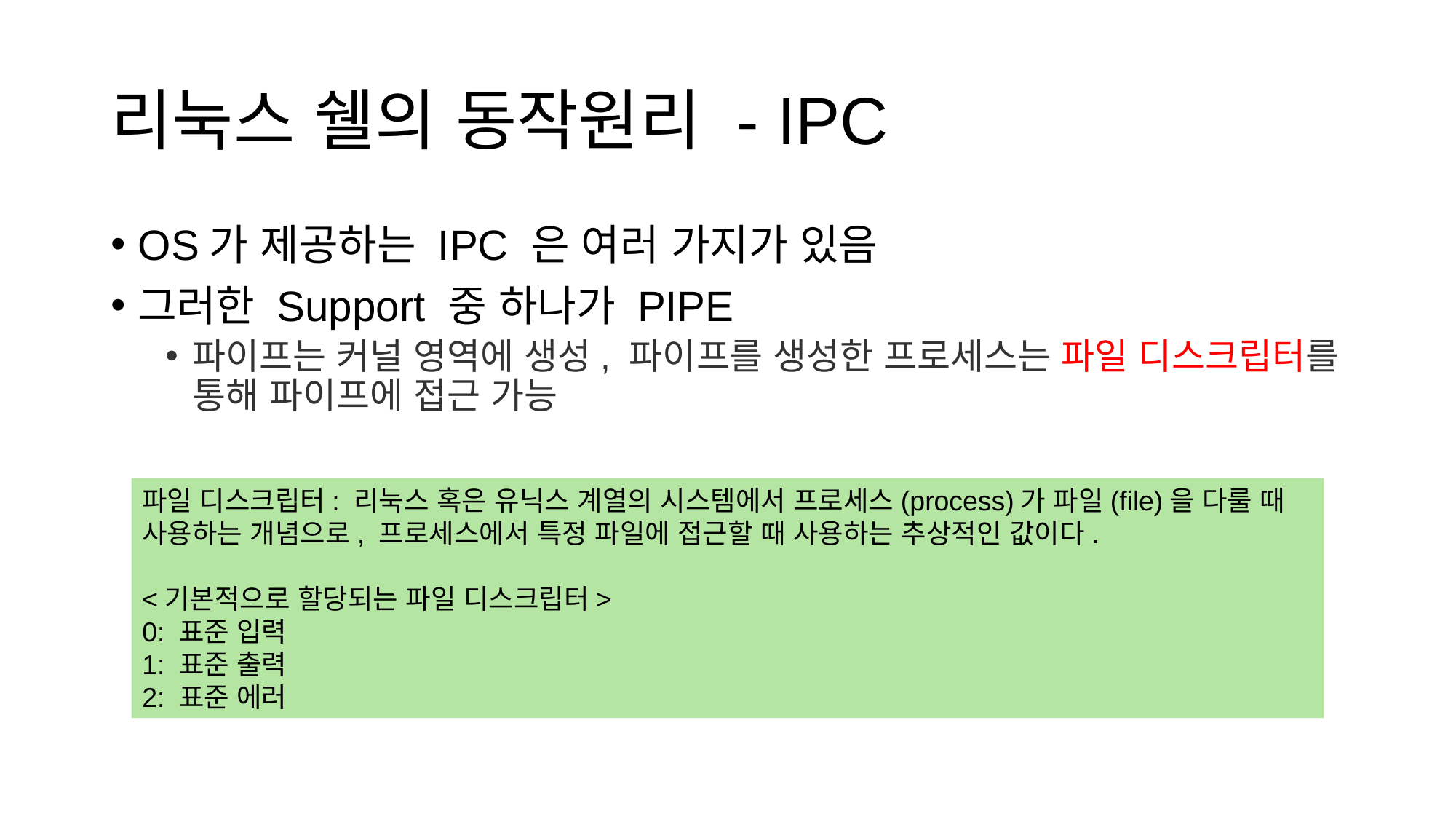

# 리눅스 쉘의 동작원리 - IPC
OS가 제공하는 IPC 은 여러 가지가 있음
그러한 Support 중 하나가 PIPE
파이프는 커널 영역에 생성, 파이프를 생성한 프로세스는 파일 디스크립터를 통해 파이프에 접근 가능
파일 디스크립터: 리눅스 혹은 유닉스 계열의 시스템에서 프로세스(process)가 파일(file)을 다룰 때 사용하는 개념으로, 프로세스에서 특정 파일에 접근할 때 사용하는 추상적인 값이다.

<기본적으로 할당되는 파일 디스크립터>
0: 표준 입력
1: 표준 출력
2: 표준 에러